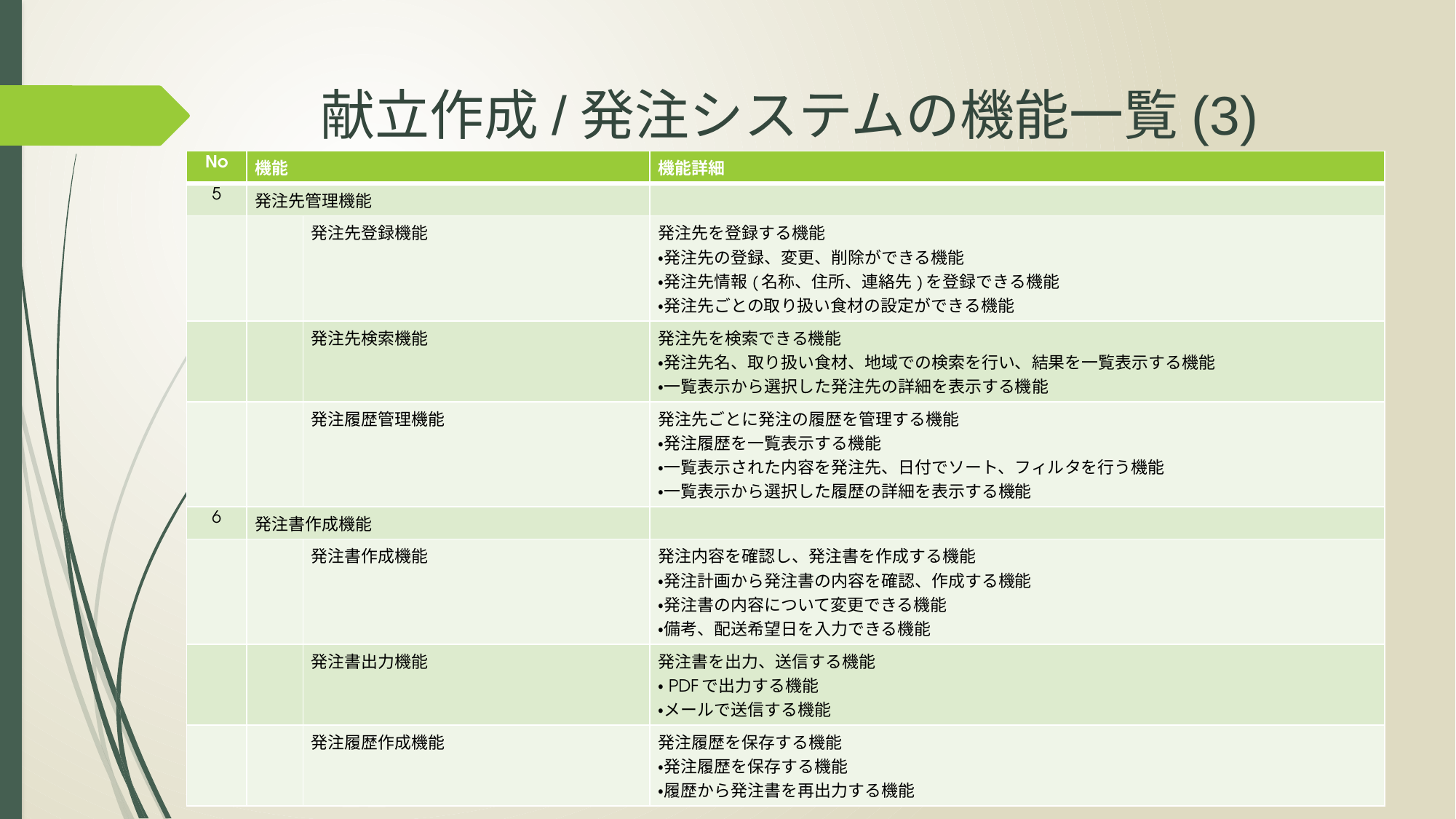

# 献立作成/発注システムの機能一覧(3)
| No | 機能 |  | 機能詳細 |
| --- | --- | --- | --- |
| 5 | 発注先管理機能 |  |  |
|  |  | 発注先登録機能 | 発注先を登録する機能 ・発注先の登録、変更、削除ができる機能 ・発注先情報(名称、住所、連絡先)を登録できる機能 ・発注先ごとの取り扱い食材の設定ができる機能 |
|  |  | 発注先検索機能 | 発注先を検索できる機能 ・発注先名、取り扱い食材、地域での検索を行い、結果を一覧表示する機能 ・一覧表示から選択した発注先の詳細を表示する機能 |
|  |  | 発注履歴管理機能 | 発注先ごとに発注の履歴を管理する機能 ・発注履歴を一覧表示する機能 ・一覧表示された内容を発注先、日付でソート、フィルタを行う機能 ・一覧表示から選択した履歴の詳細を表示する機能 |
| 6 | 発注書作成機能 |  |  |
|  |  | 発注書作成機能 | 発注内容を確認し、発注書を作成する機能 ・発注計画から発注書の内容を確認、作成する機能 ・発注書の内容について変更できる機能 ・備考、配送希望日を入力できる機能 |
|  |  | 発注書出力機能 | 発注書を出力、送信する機能 ・PDFで出力する機能 ・メールで送信する機能 |
|  |  | 発注履歴作成機能 | 発注履歴を保存する機能 ・発注履歴を保存する機能 ・履歴から発注書を再出力する機能 |